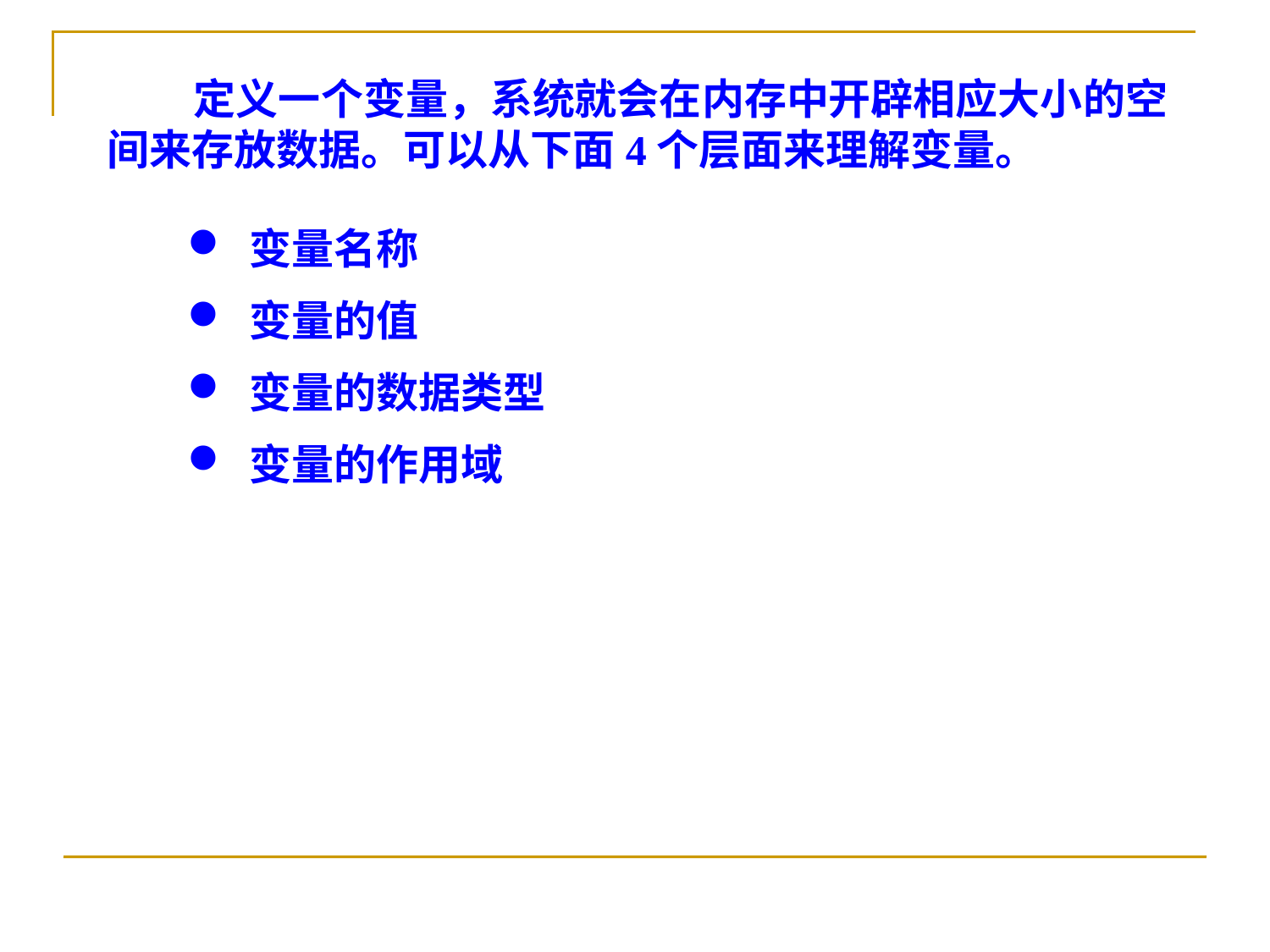

定义一个变量，系统就会在内存中开辟相应大小的空间来存放数据。可以从下面4个层面来理解变量。
 变量名称
 变量的值
 变量的数据类型
 变量的作用域